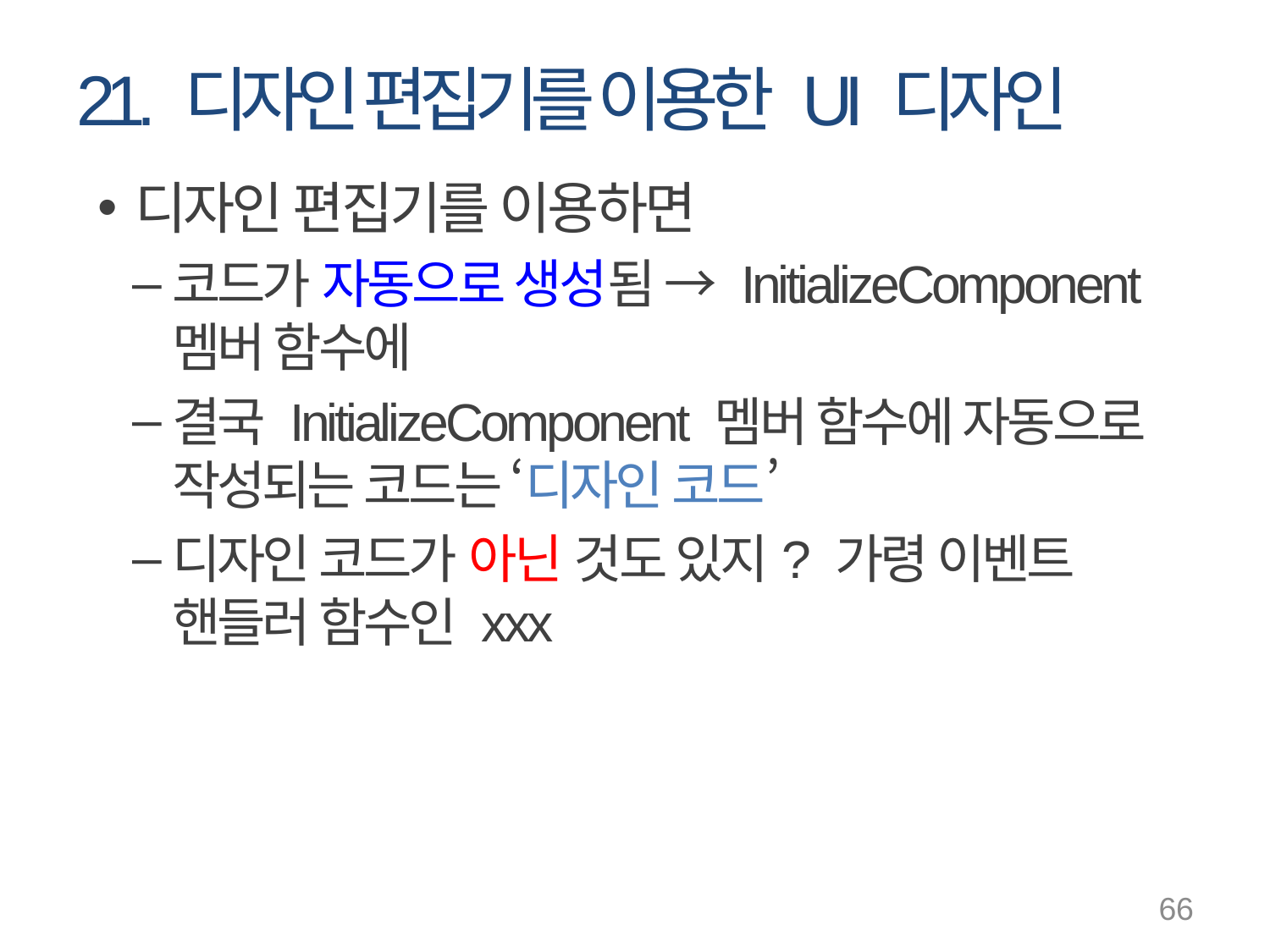

# 21. 디자인 편집기를 이용한 UI 디자인
디자인 편집기를 이용하면
코드가 자동으로 생성됨 → InitializeComponent 멤버 함수에
결국 InitializeComponent 멤버 함수에 자동으로 작성되는 코드는 ‘디자인 코드’
디자인 코드가 아닌 것도 있지? 가령 이벤트 핸들러 함수인 xxx
66